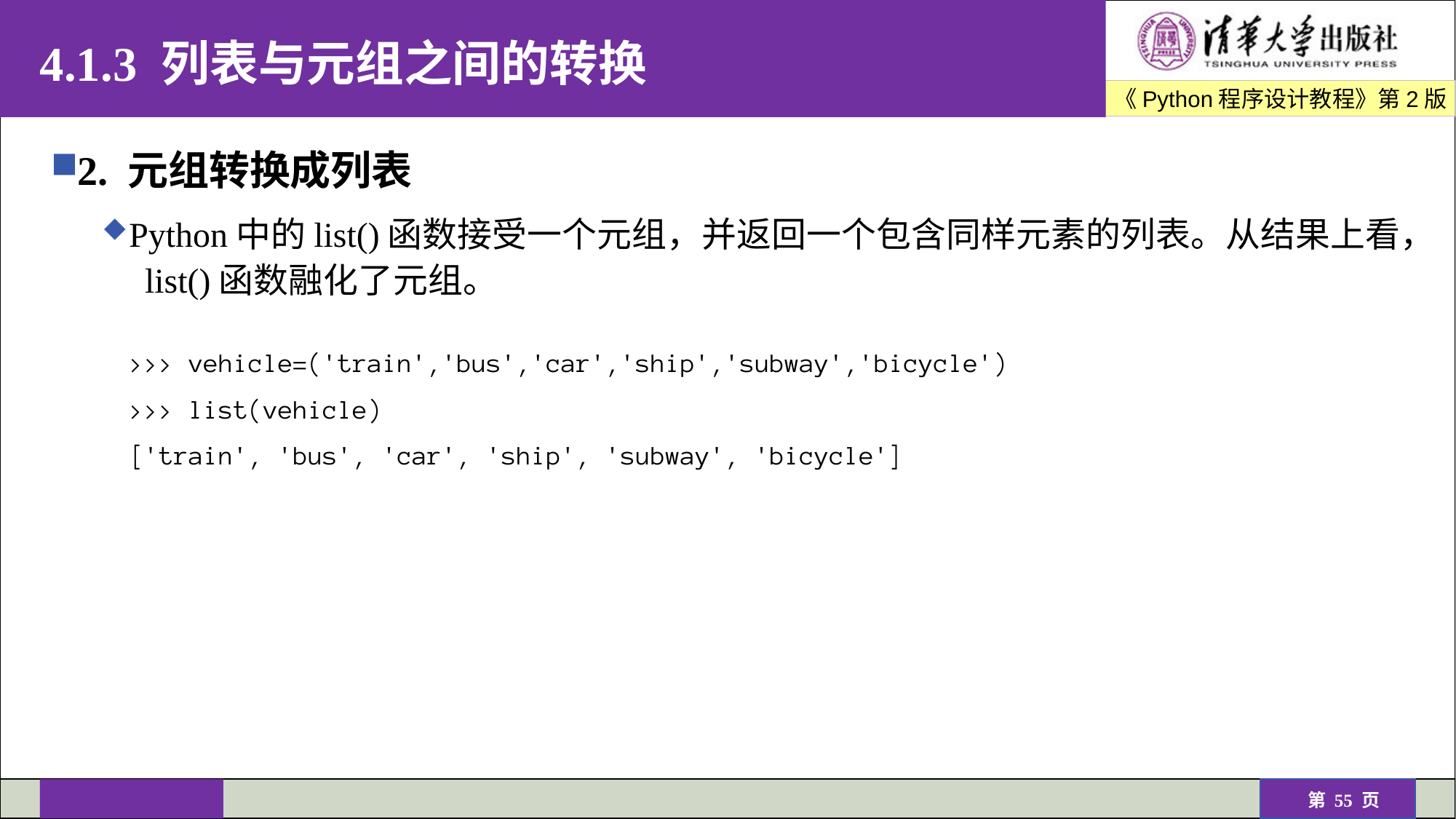

# 4.1.3 列表与元组之间的转换
2. 元组转换成列表
Python中的list()函数接受一个元组，并返回一个包含同样元素的列表。从结果上看， list()函数融化了元组。
>>> vehicle=('train','bus','car','ship','subway','bicycle')
>>> list(vehicle)
['train', 'bus', 'car', 'ship', 'subway', 'bicycle']